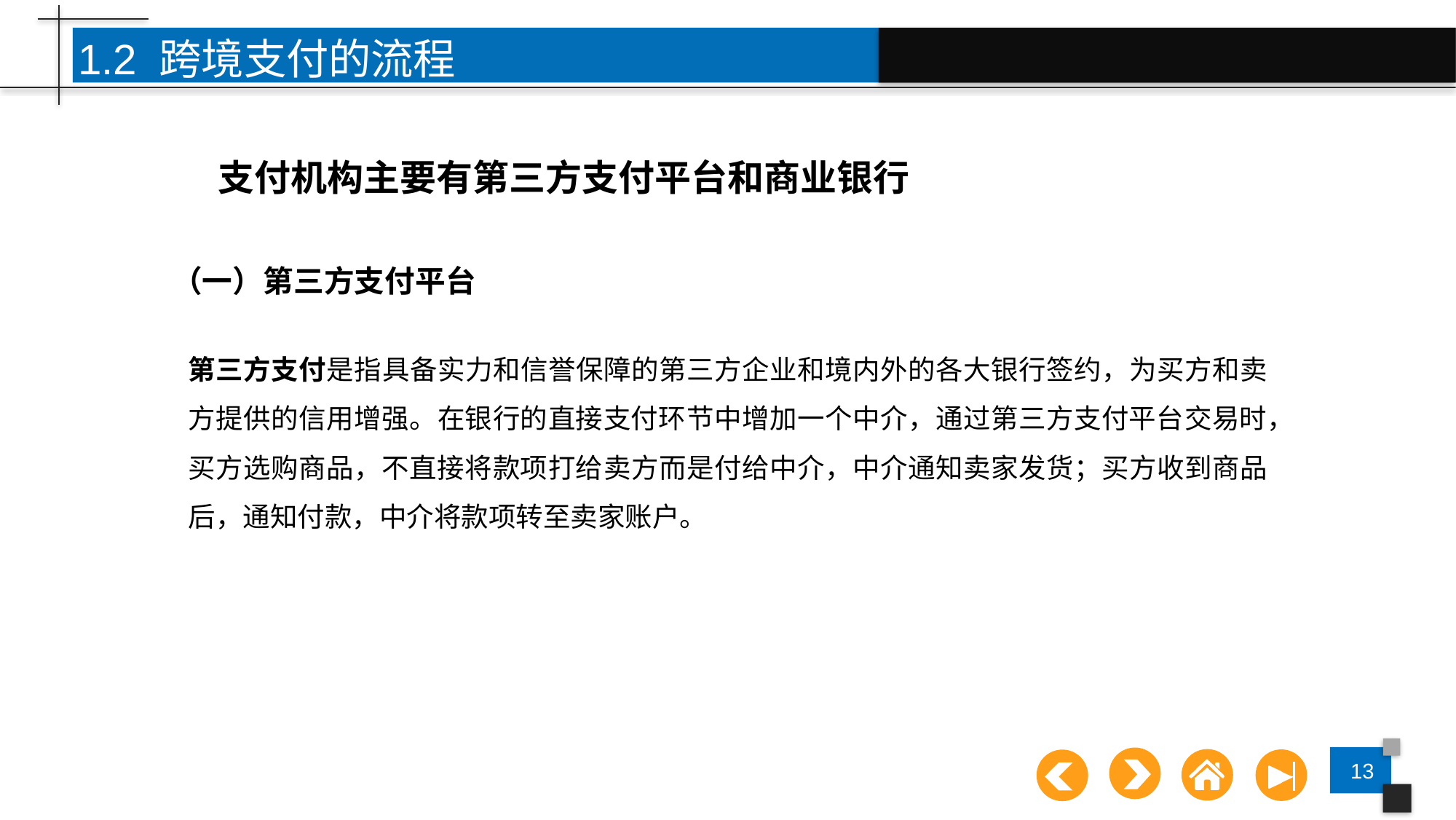

1.2 跨境支付的流程
支付机构主要有第三方支付平台和商业银行
（一）第三方支付平台
第三方支付是指具备实力和信誉保障的第三方企业和境内外的各大银行签约，为买方和卖方提供的信用增强。在银行的直接支付环节中增加一个中介，通过第三方支付平台交易时，买方选购商品，不直接将款项打给卖方而是付给中介，中介通知卖家发货；买方收到商品后，通知付款，中介将款项转至卖家账户。